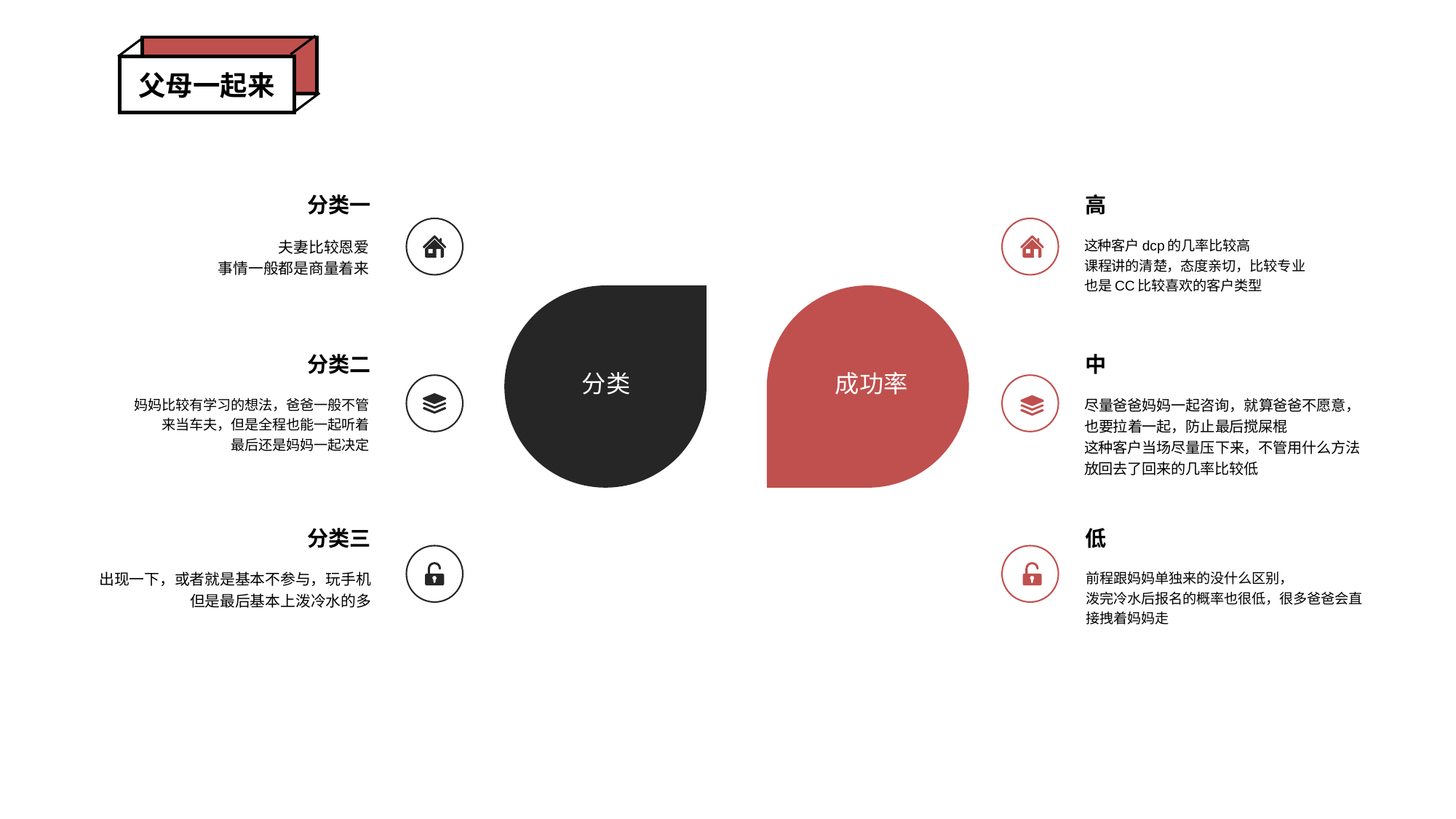

父母一起来
分类一
高

夫妻比较恩爱
事情一般都是商量着来
这种客户dcp的几率比较高
课程讲的清楚，态度亲切，比较专业
也是CC比较喜欢的客户类型

分类二
中
分类
成功率

妈妈比较有学习的想法，爸爸一般不管
来当车夫，但是全程也能一起听着
最后还是妈妈一起决定
尽量爸爸妈妈一起咨询，就算爸爸不愿意，也要拉着一起，防止最后搅屎棍
这种客户当场尽量压下来，不管用什么方法
放回去了回来的几率比较低

分类三
低

出现一下，或者就是基本不参与，玩手机
但是最后基本上泼冷水的多
前程跟妈妈单独来的没什么区别，
泼完冷水后报名的概率也很低，很多爸爸会直接拽着妈妈走